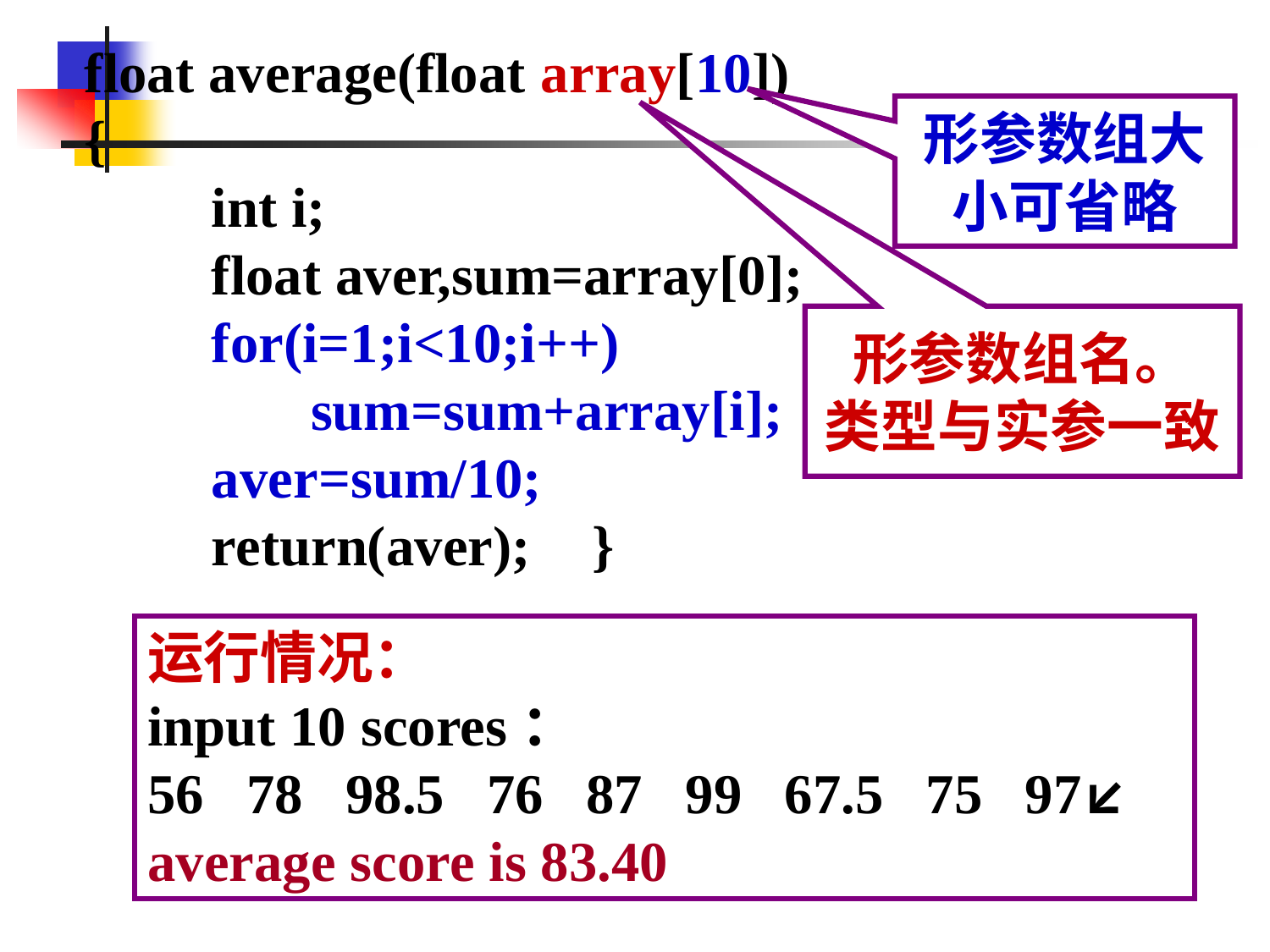

float average(float array[10])
	{
		int i;
		float aver,sum=array[0];
		for(i=1;i<10;i++)
	      	       sum=sum+array[i];
		aver=sum/10;
		return(aver);  	}
形参数组大小可省略
形参数组名。
类型与实参一致
运行情况：
input 10 scores：
56   78   98.5   76   87   99   67.5   75   97↙
average score is 83.40